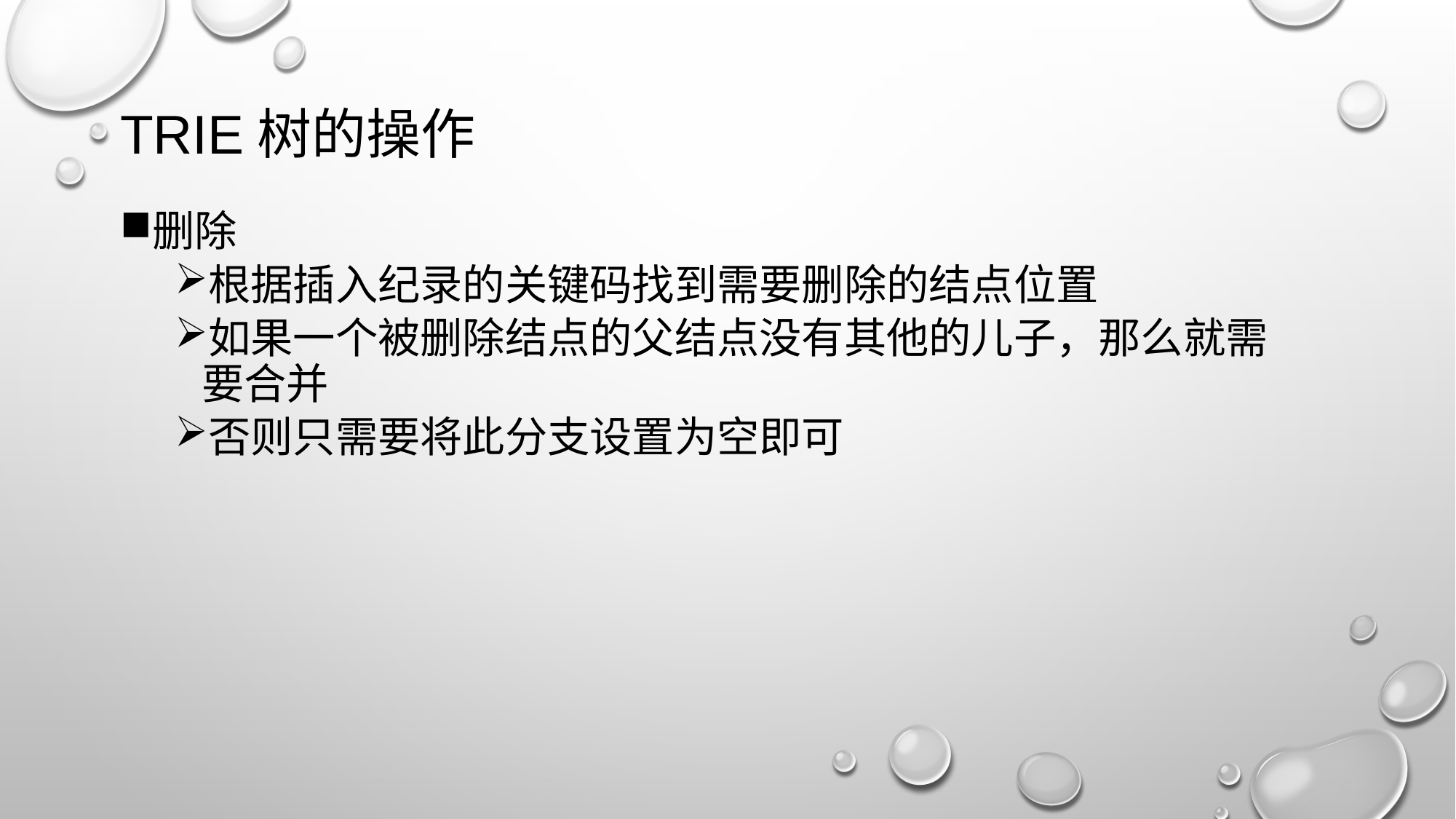

# Trie树的操作
删除
根据插入纪录的关键码找到需要删除的结点位置
如果一个被删除结点的父结点没有其他的儿子，那么就需要合并
否则只需要将此分支设置为空即可